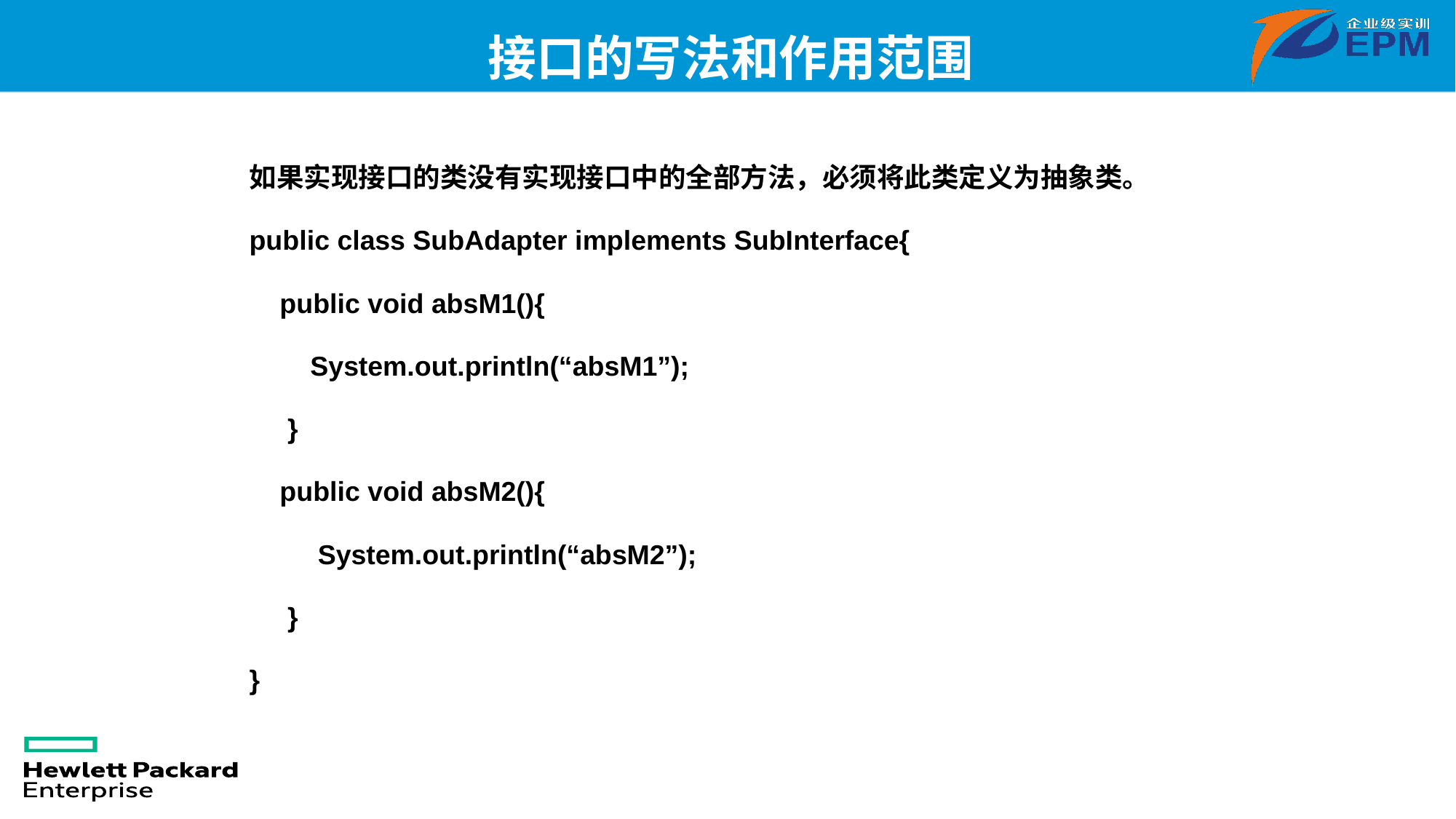

# 接口的写法和作用范围
如果实现接口的类没有实现接口中的全部方法，必须将此类定义为抽象类。
public class SubAdapter implements SubInterface{
    public void absM1(){
        System.out.println(“absM1”);
     }
    public void absM2(){
         System.out.println(“absM2”);
     }
}